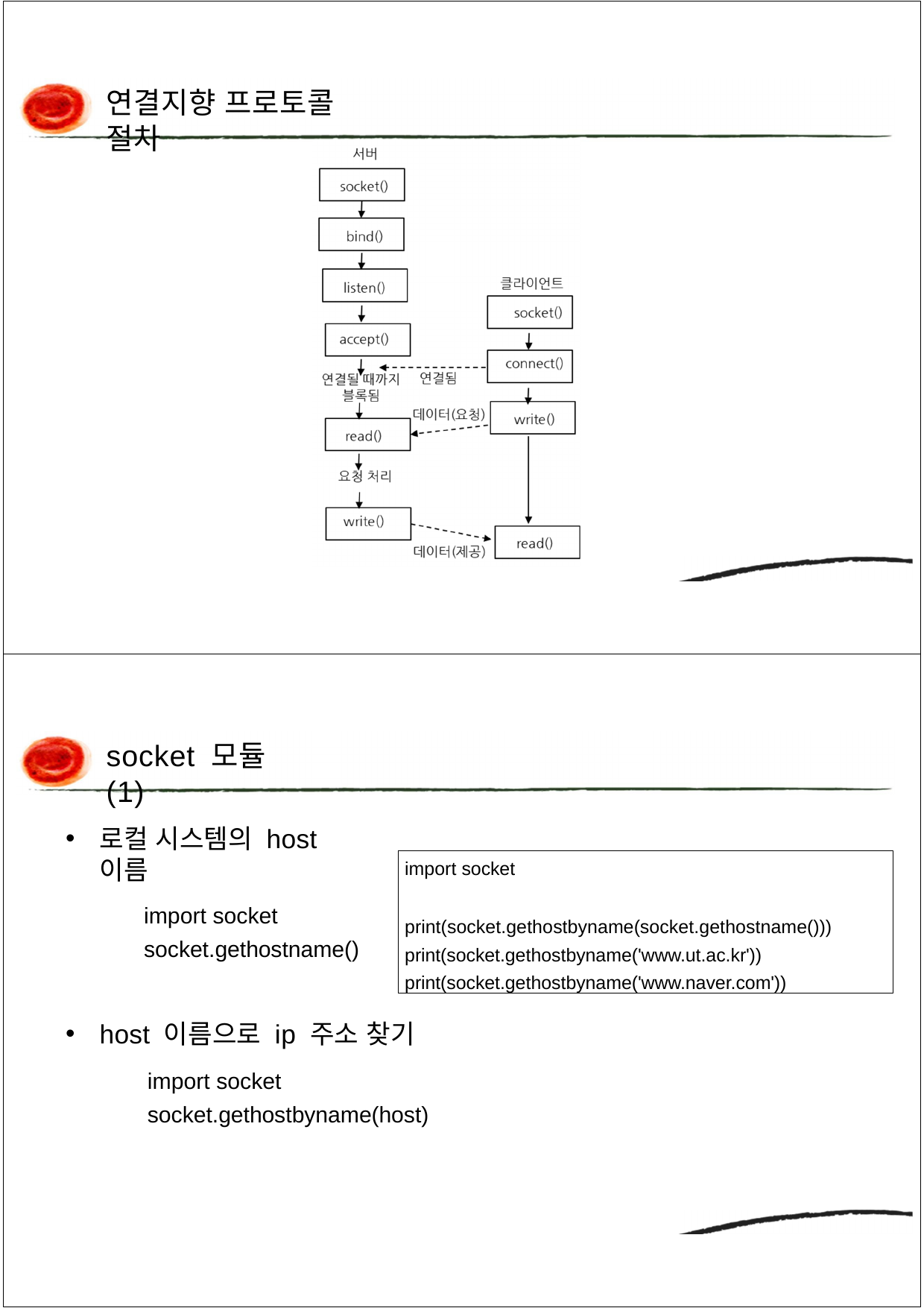

연결지향 프로토콜 절차

socket 모듈(1)
로컬 시스템의 host 이름
import socket  socket.gethostname()
import socket

print(socket.gethostbyname(socket.gethostname()))  print(socket.gethostbyname('www.ut.ac.kr'))  print(socket.gethostbyname('www.naver.com'))
host 이름으로 ip 주소 찾기
import socket  socket.gethostbyname(host)